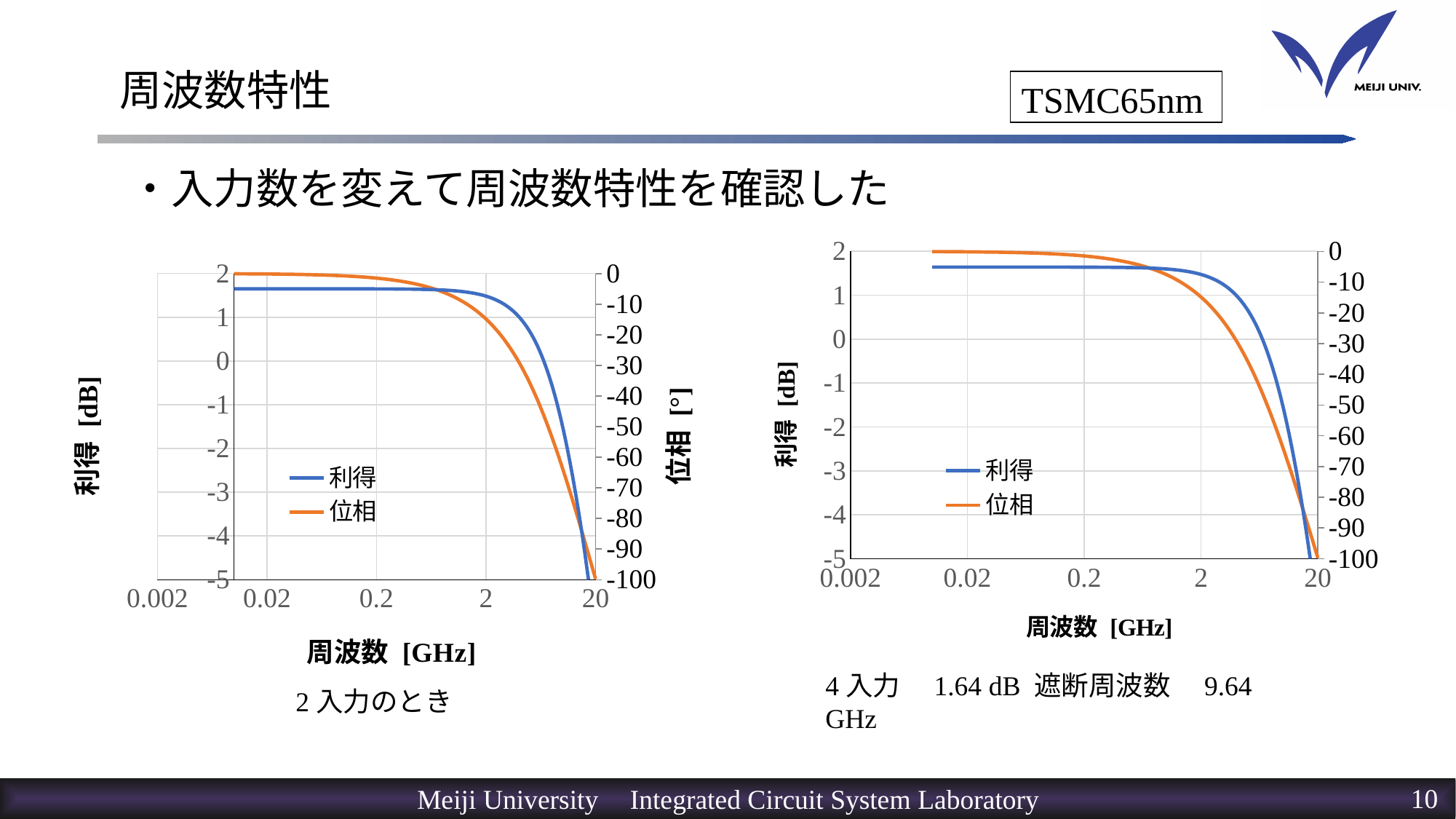

# 周波数特性
TSMC65nm
・入力数を変えて周波数特性を確認した

### Chart

| Category |  |  |
|---|---|---|

### Chart

| Category |  |  |
|---|---|---|
4入力　1.64 dB 遮断周波数　9.64 GHz
2入力のとき